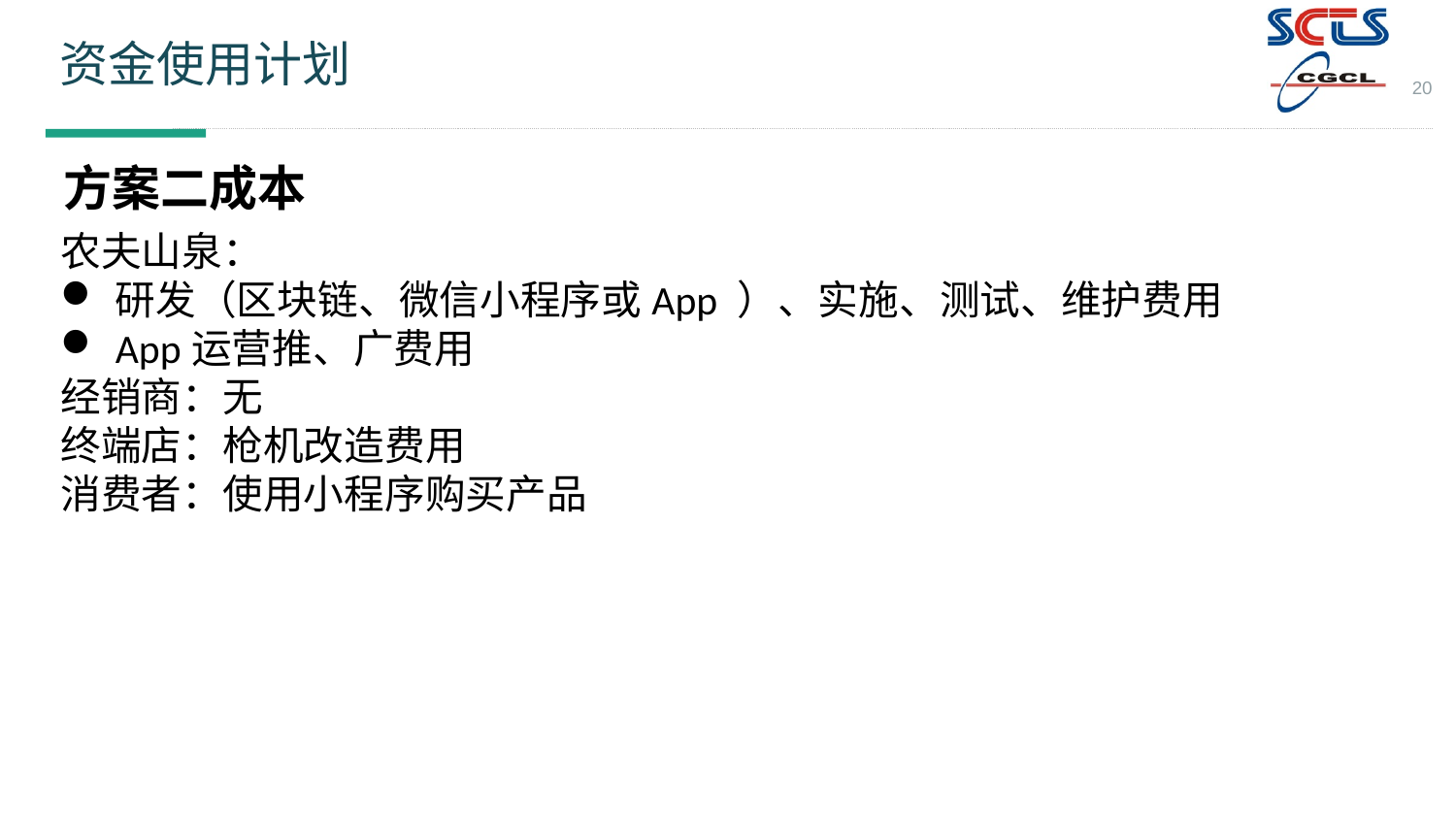

# 资金使用计划
20
方案二成本
农夫山泉：
研发（区块链、微信小程序或App ）、实施、测试、维护费用
App运营推、广费用
经销商：无
终端店：枪机改造费用
消费者：使用小程序购买产品